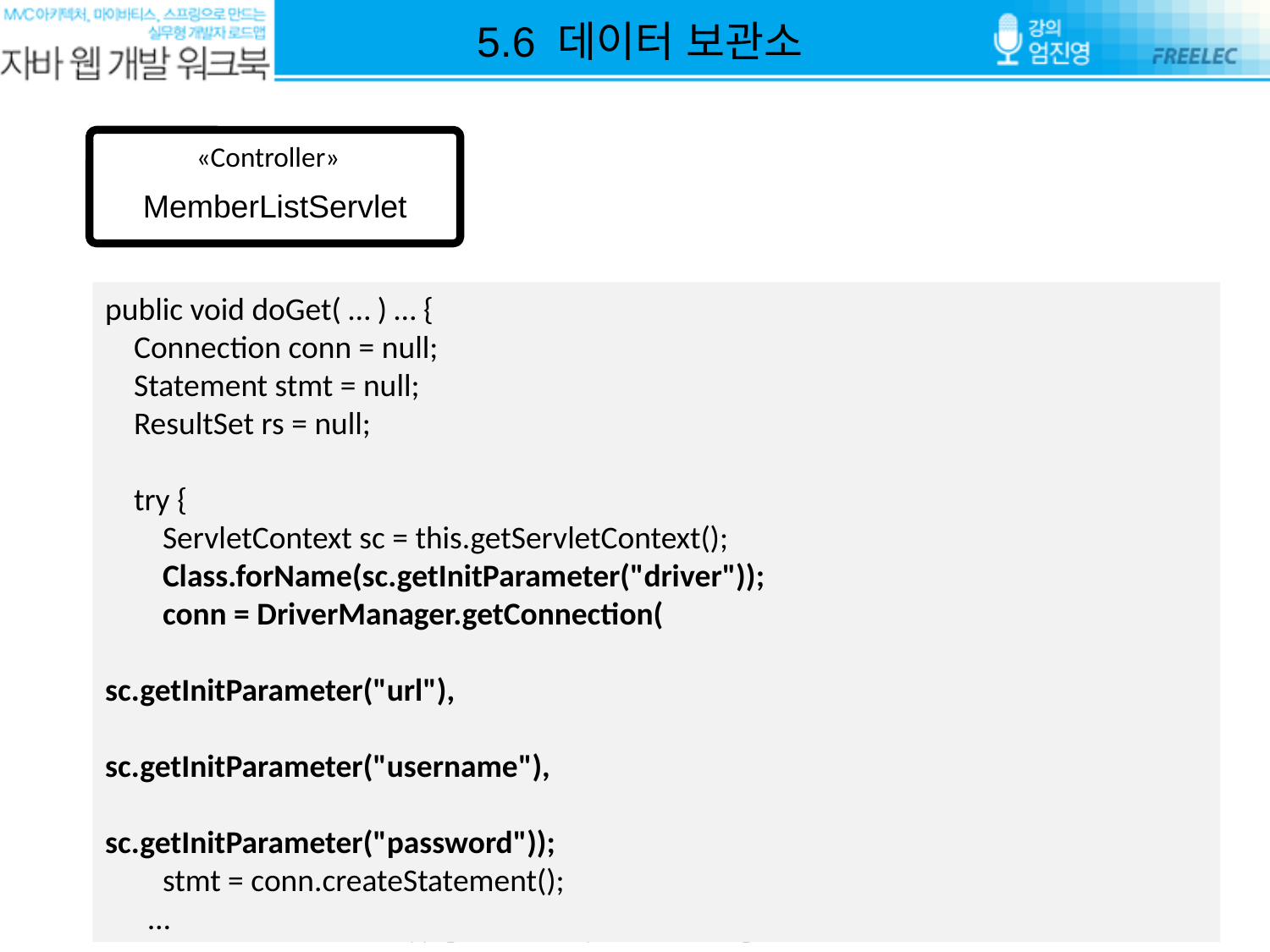

5.6 데이터 보관소

MemberListServlet

«Controller»
public void doGet( … ) … {
    Connection conn = null;
    Statement stmt = null;
    ResultSet rs = null;

    try {
        ServletContext sc = this.getServletContext();
        Class.forName(sc.getInitParameter("driver"));
        conn = DriverManager.getConnection(
						sc.getInitParameter("url"),
						sc.getInitParameter("username"),
						sc.getInitParameter("password"));
        stmt = conn.createStatement();
      …